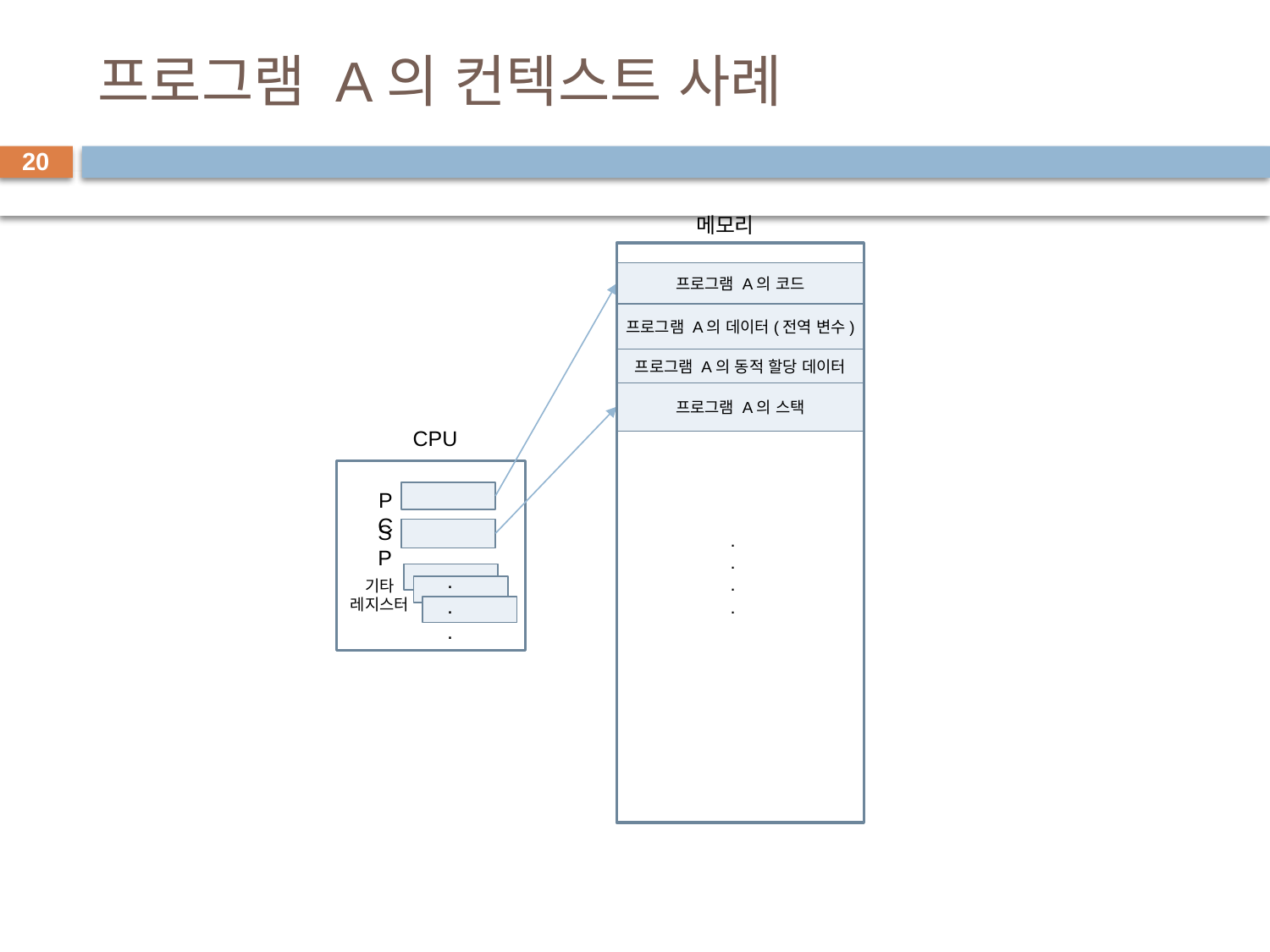

# 프로그램 A의 컨텍스트 사례
20
메모리

프로그램 A의 코드
프로그램 A의 데이터(전역 변수)
프로그램 A의 동적 할당 데이터
프로그램 A의 스택
CPU

PC

SP

.
.
.
.
...

기타
레지스터